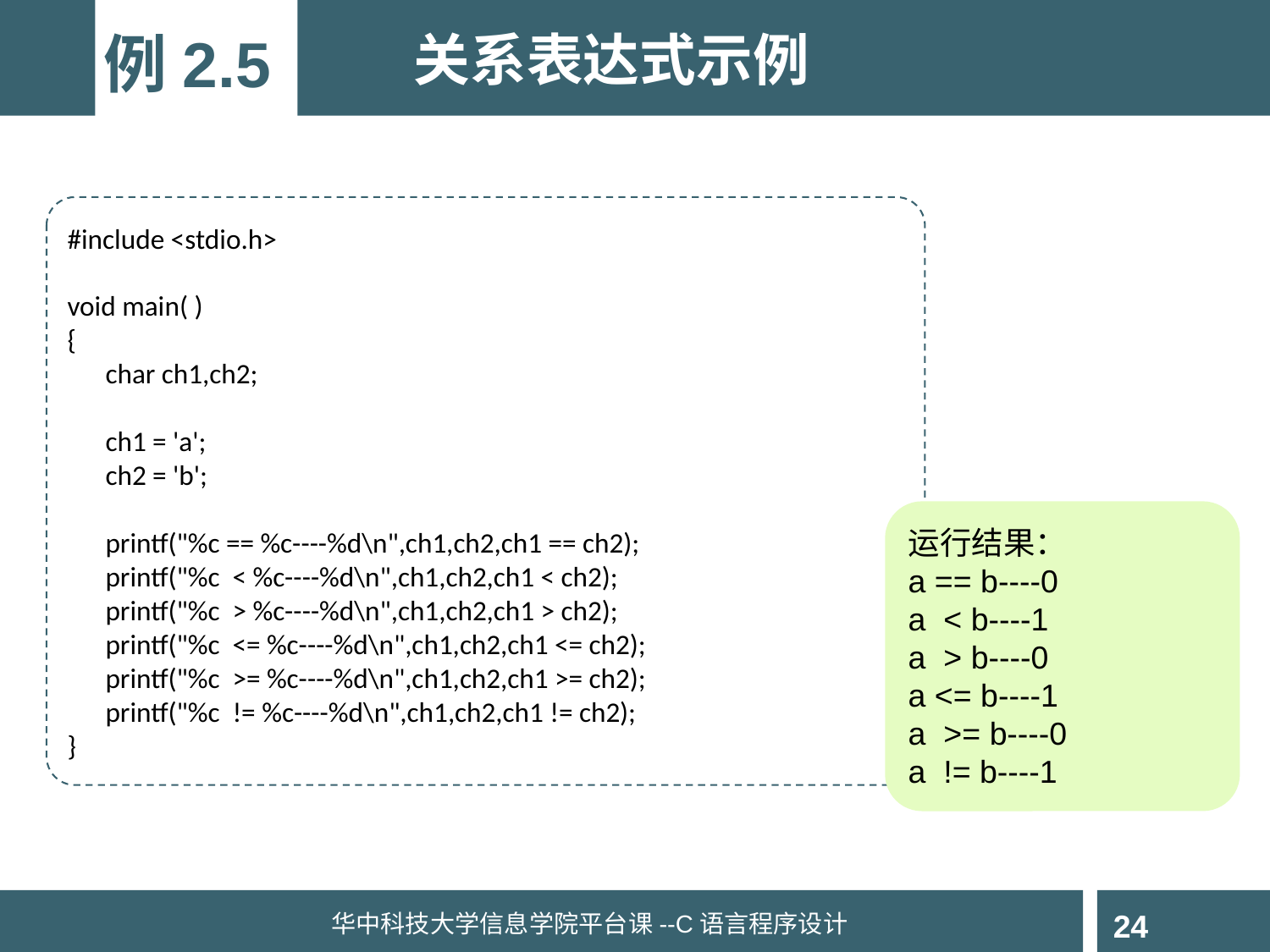

关系表达式示例
例2.5
#include <stdio.h>

void main( )
{
      char ch1,ch2;

      ch1 = 'a';
      ch2 = 'b';

      printf("%c == %c----%d\n",ch1,ch2,ch1 == ch2);
      printf("%c  < %c----%d\n",ch1,ch2,ch1 < ch2);
      printf("%c  > %c----%d\n",ch1,ch2,ch1 > ch2);
      printf("%c  <= %c----%d\n",ch1,ch2,ch1 <= ch2);
      printf("%c  >= %c----%d\n",ch1,ch2,ch1 >= ch2);
      printf("%c  != %c----%d\n",ch1,ch2,ch1 != ch2);
}
运行结果：
a == b----0
a  < b----1
a  > b----0
a <= b----1
a  >= b----0
a  != b----1